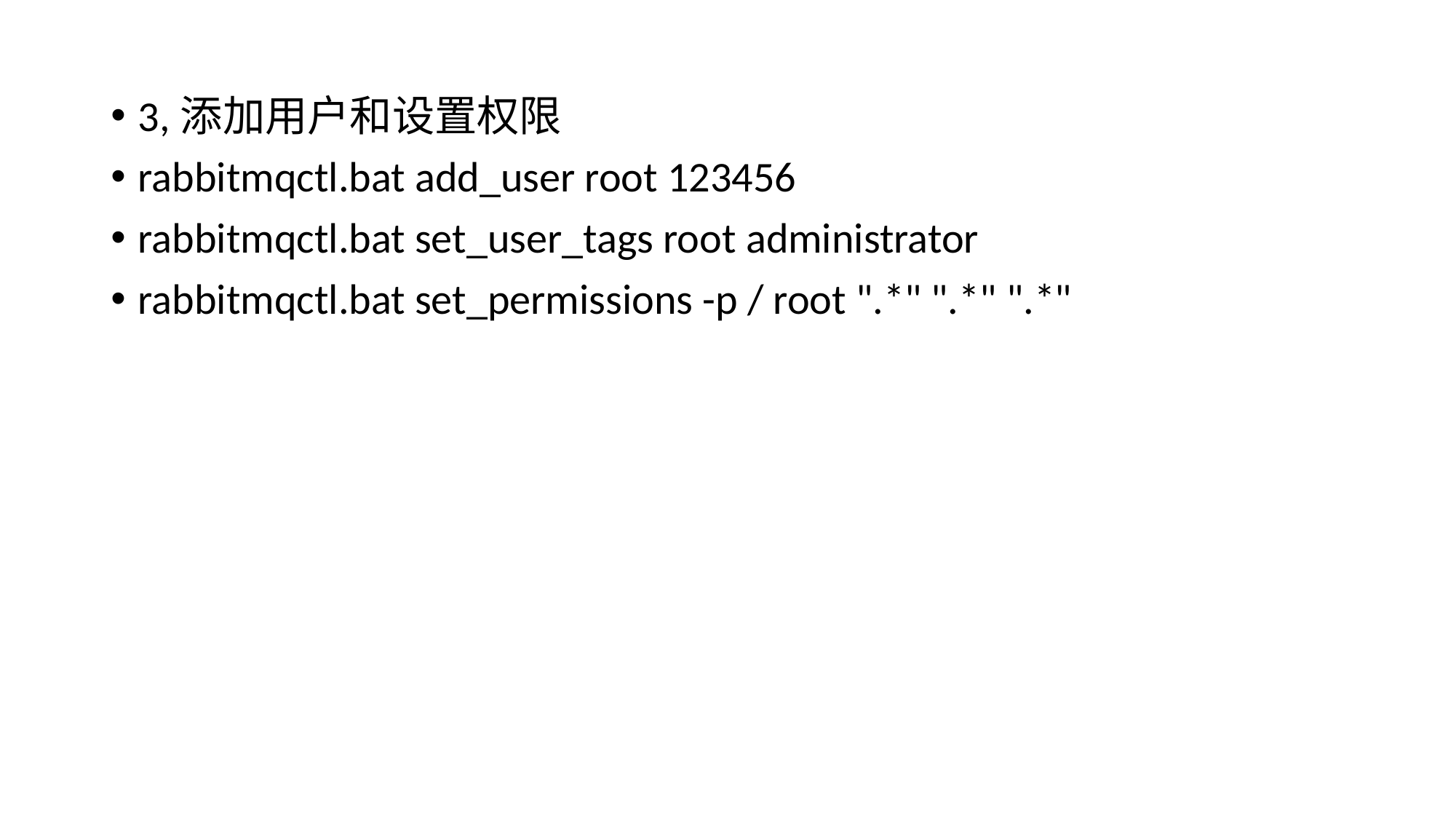

# 3,添加用户和设置权限
rabbitmqctl.bat add_user root 123456
rabbitmqctl.bat set_user_tags root administrator
rabbitmqctl.bat set_permissions -p / root ".*" ".*" ".*"